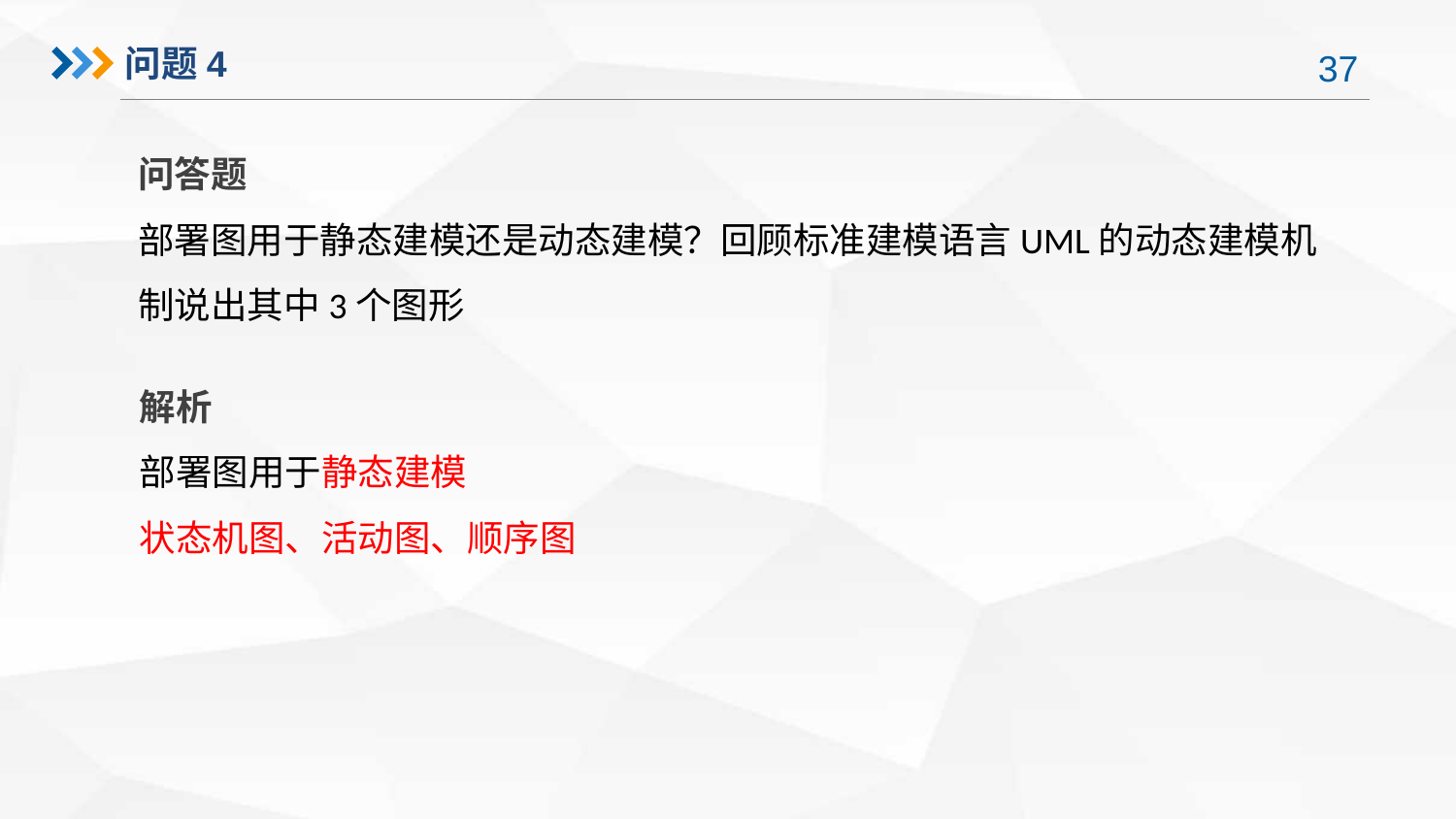

问题4

问答题
部署图用于静态建模还是动态建模？回顾标准建模语言UML的动态建模机制说出其中3个图形
解析
部署图用于静态建模
状态机图、活动图、顺序图